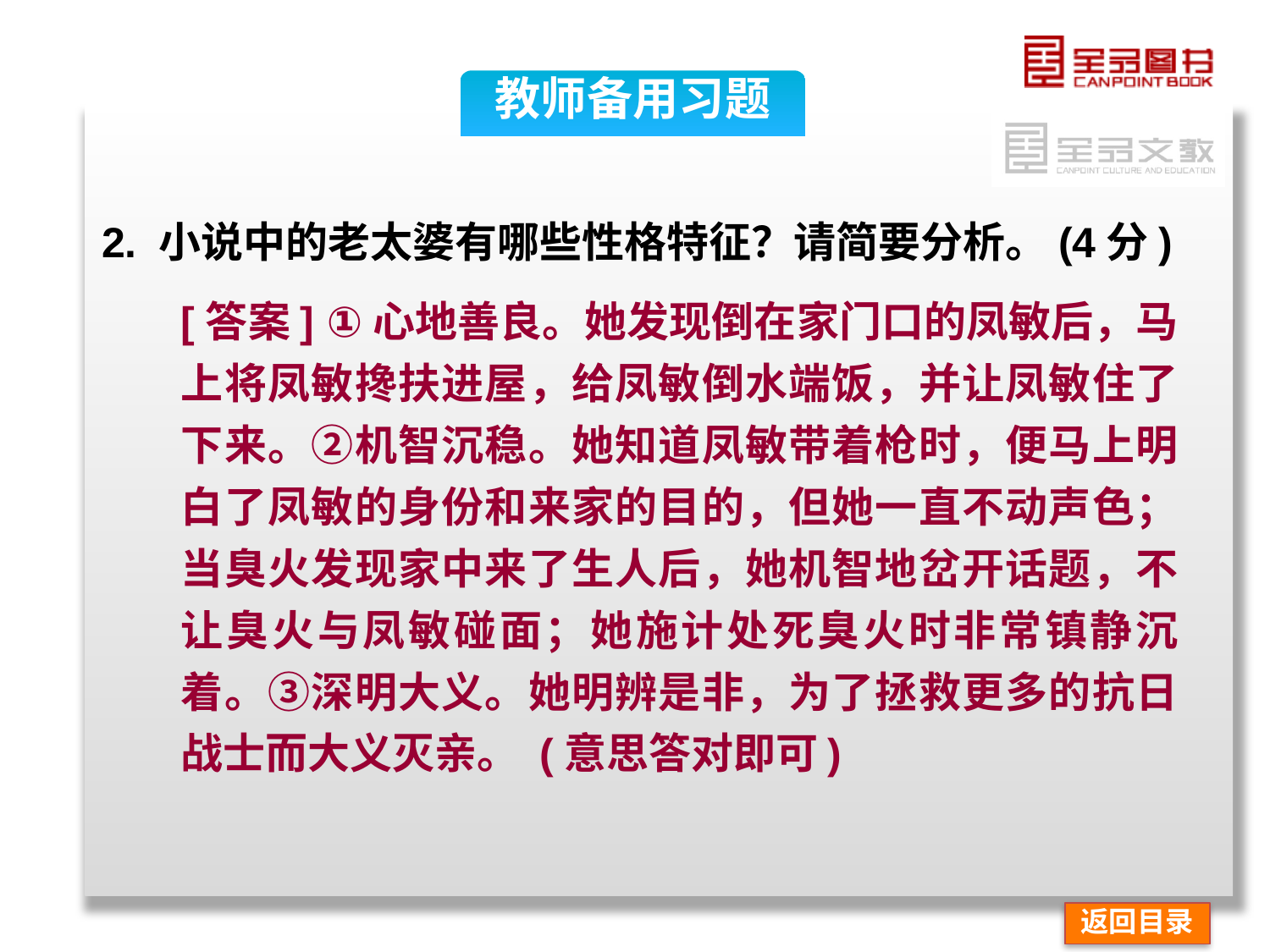

教师备用习题
2. 小说中的老太婆有哪些性格特征？请简要分析。(4分)
[答案] ①心地善良。她发现倒在家门口的凤敏后，马上将凤敏搀扶进屋，给凤敏倒水端饭，并让凤敏住了下来。②机智沉稳。她知道凤敏带着枪时，便马上明白了凤敏的身份和来家的目的，但她一直不动声色；当臭火发现家中来了生人后，她机智地岔开话题，不让臭火与凤敏碰面；她施计处死臭火时非常镇静沉着。③深明大义。她明辨是非，为了拯救更多的抗日战士而大义灭亲。 (意思答对即可)
返回目录